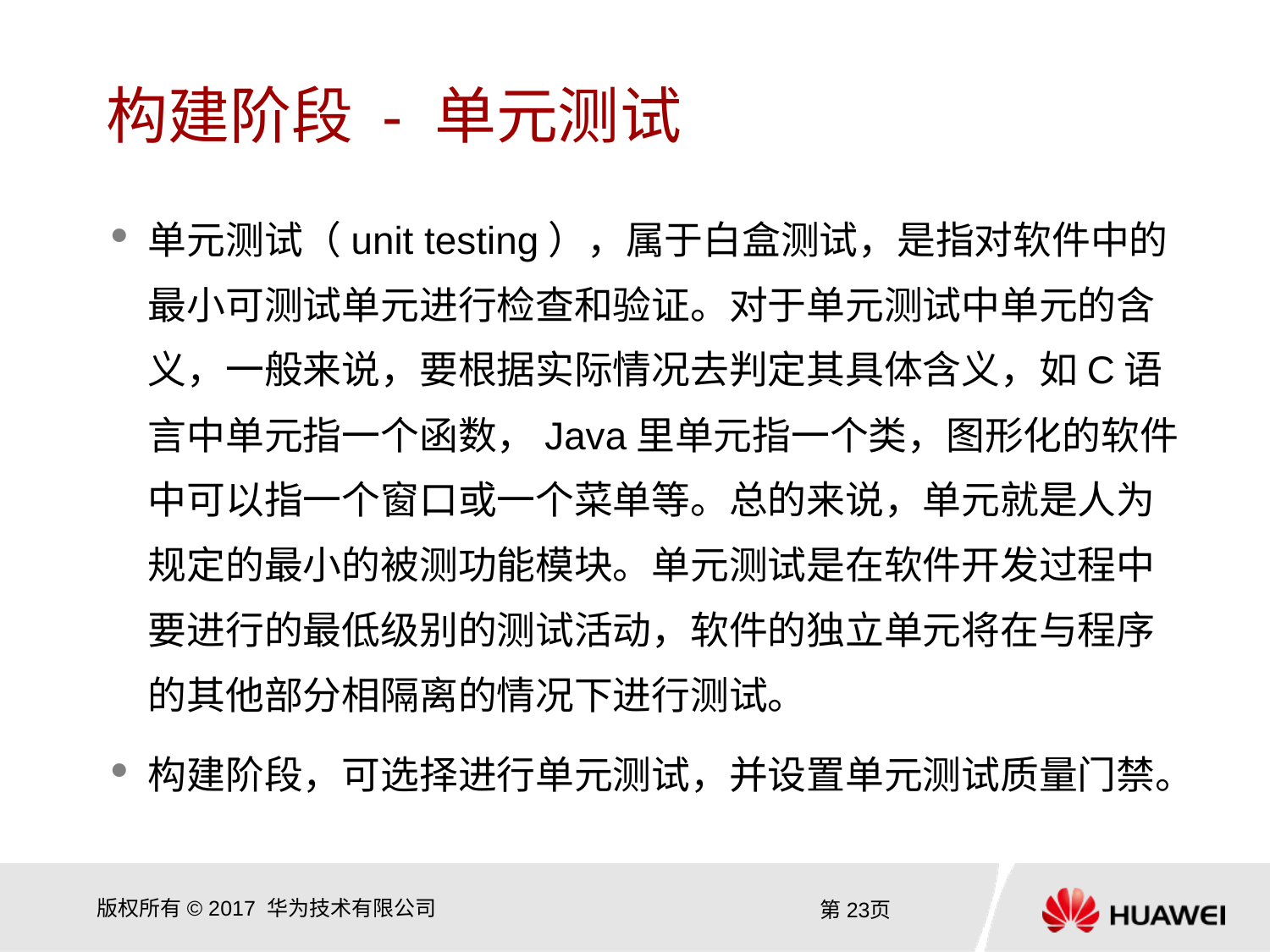

# 构建阶段 - 单元测试
单元测试（unit testing），属于白盒测试，是指对软件中的最小可测试单元进行检查和验证。对于单元测试中单元的含义，一般来说，要根据实际情况去判定其具体含义，如C语言中单元指一个函数，Java里单元指一个类，图形化的软件中可以指一个窗口或一个菜单等。总的来说，单元就是人为规定的最小的被测功能模块。单元测试是在软件开发过程中要进行的最低级别的测试活动，软件的独立单元将在与程序的其他部分相隔离的情况下进行测试。
构建阶段，可选择进行单元测试，并设置单元测试质量门禁。